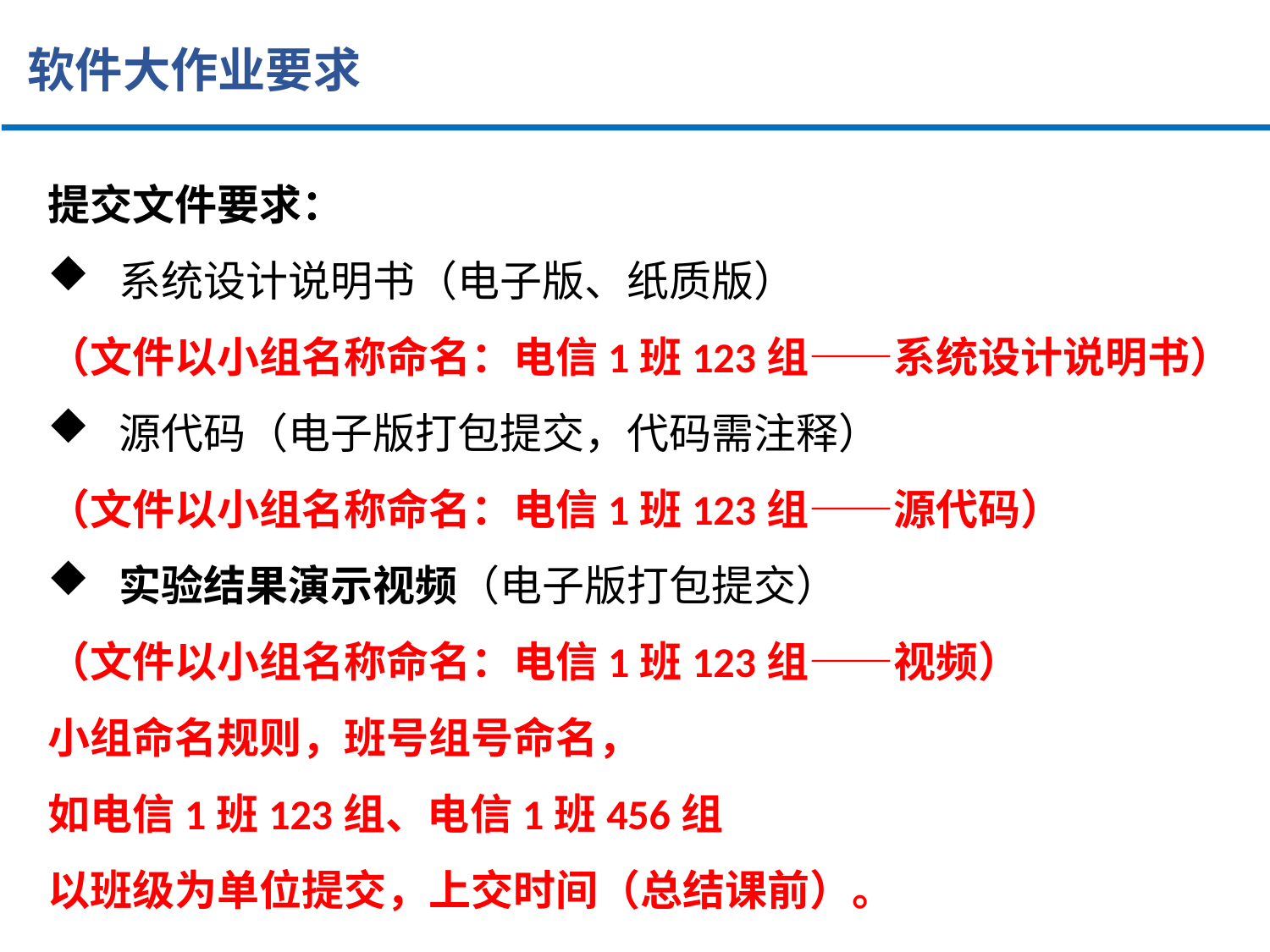

软件大作业要求

提交文件要求：
系统设计说明书（电子版、纸质版）
（文件以小组名称命名：电信1班123组——系统设计说明书）
源代码（电子版打包提交，代码需注释）
（文件以小组名称命名：电信1班123组——源代码）
实验结果演示视频（电子版打包提交）
（文件以小组名称命名：电信1班123组——视频）
小组命名规则，班号组号命名，
如电信1班123组、电信1班456组
以班级为单位提交，上交时间（总结课前）。